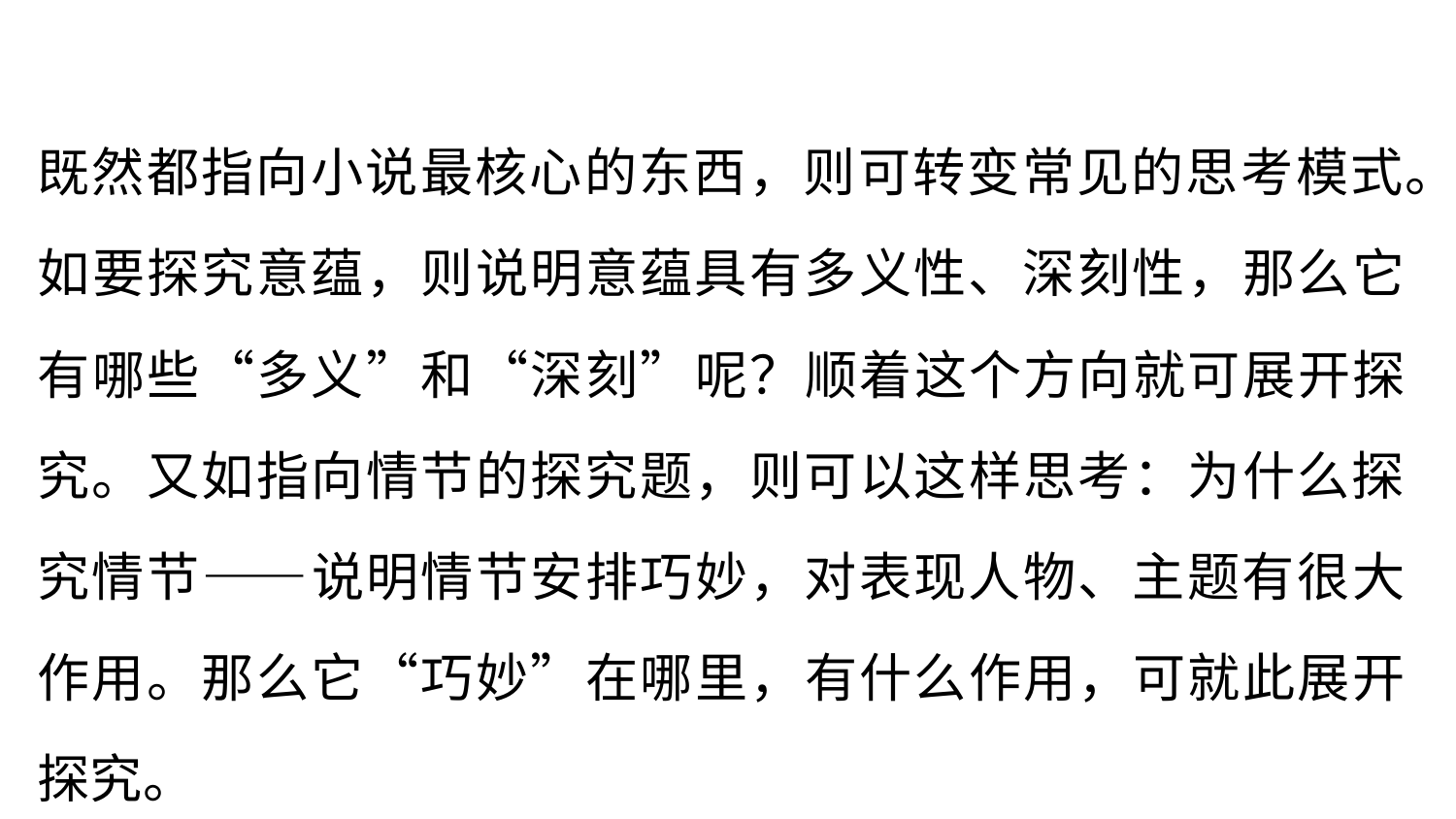

既然都指向小说最核心的东西，则可转变常见的思考模式。如要探究意蕴，则说明意蕴具有多义性、深刻性，那么它有哪些“多义”和“深刻”呢？顺着这个方向就可展开探究。又如指向情节的探究题，则可以这样思考：为什么探究情节——说明情节安排巧妙，对表现人物、主题有很大作用。那么它“巧妙”在哪里，有什么作用，可就此展开探究。